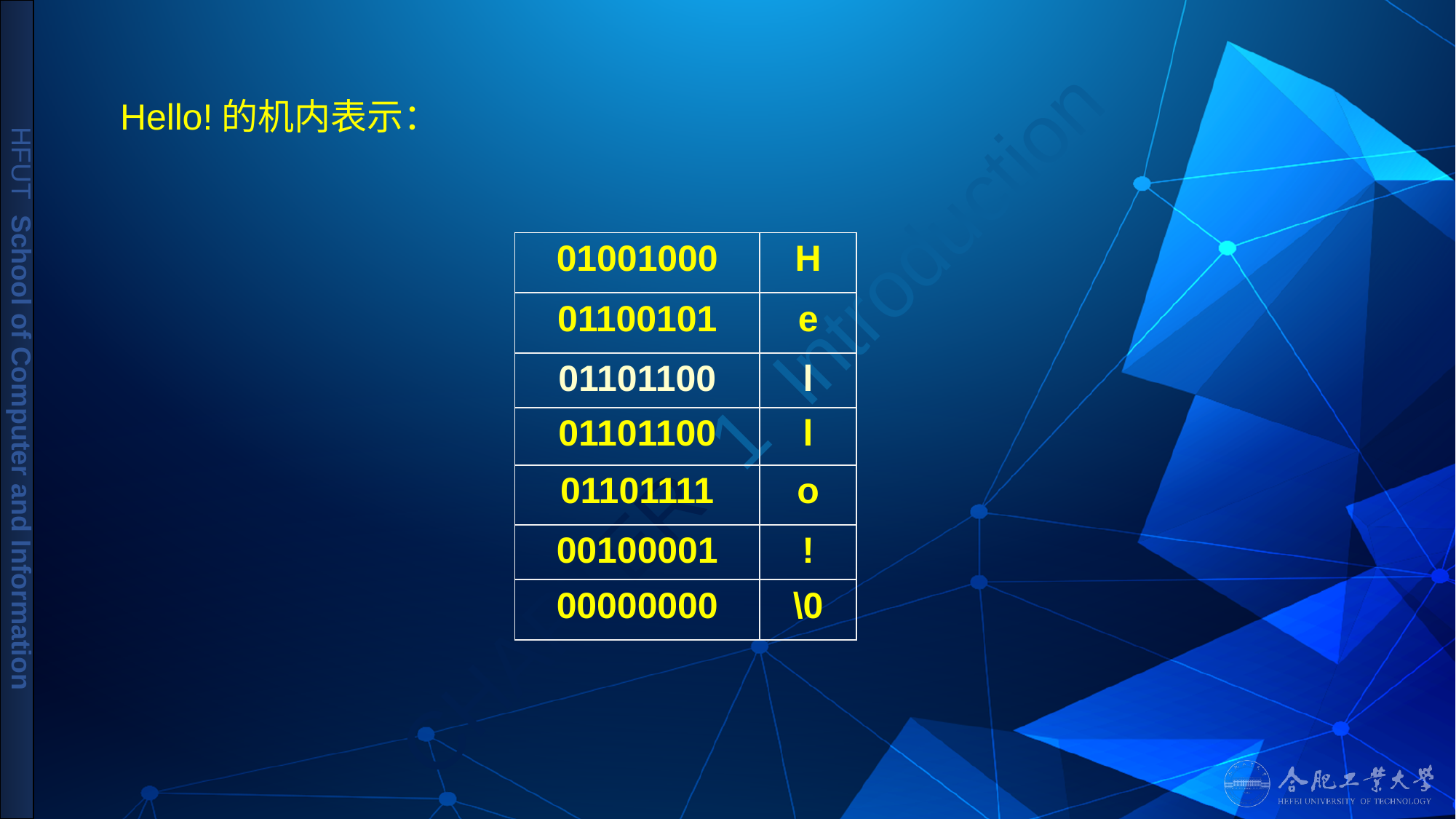

# Hello!的机内表示：
| 01001000 |
| --- |
| 01100101 |
| 01101100 |
| 01101100 |
| 01101111 |
| 00100001 |
| H |
| --- |
| e |
| l |
| l |
| o |
| ! |
| \0 |
| --- |
| 00000000 |
| --- |